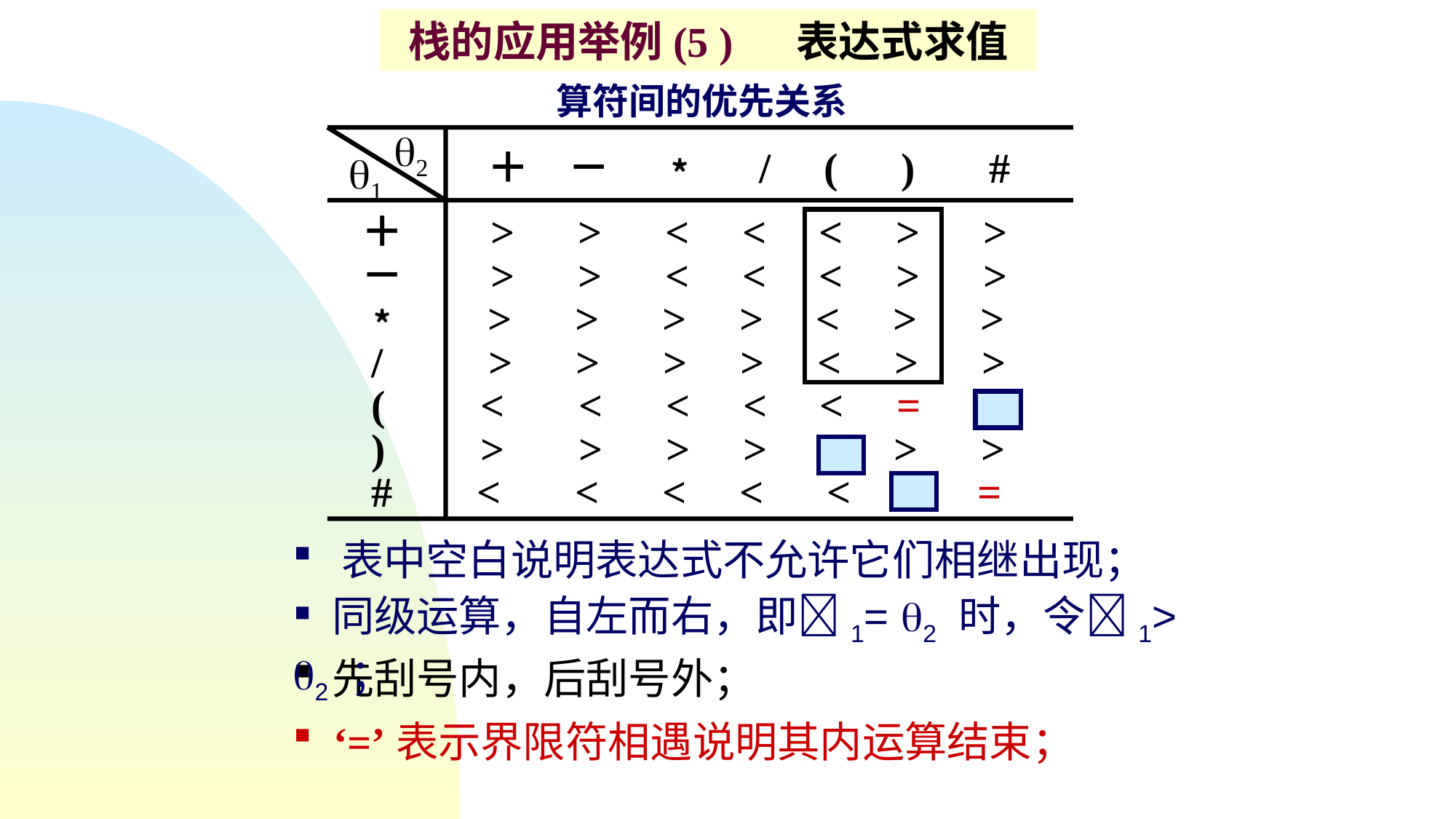

栈的应用举例(5 )     表达式求值
算符间的优先关系
θ2

＋    －     ﹡     /     (      )       #
θ1

＋        >      >      <     <     <     >      >
－        >      >      <     <     <     >      >
﹡        >      >      >     >     <     >      >
 /          >      >      >     >     <     >      >
 (         <       <      <     <     <     =
 )         >       >      >     >            >      >
 #        <       <      <     <      <            =

  表中空白说明表达式不允许它们相继出现；
 同级运算，自左而右，即θ1= θ2 时，令θ1> θ2 ；
 先刮号内，后刮号外；
  ‘=’表示界限符相遇说明其内运算结束；